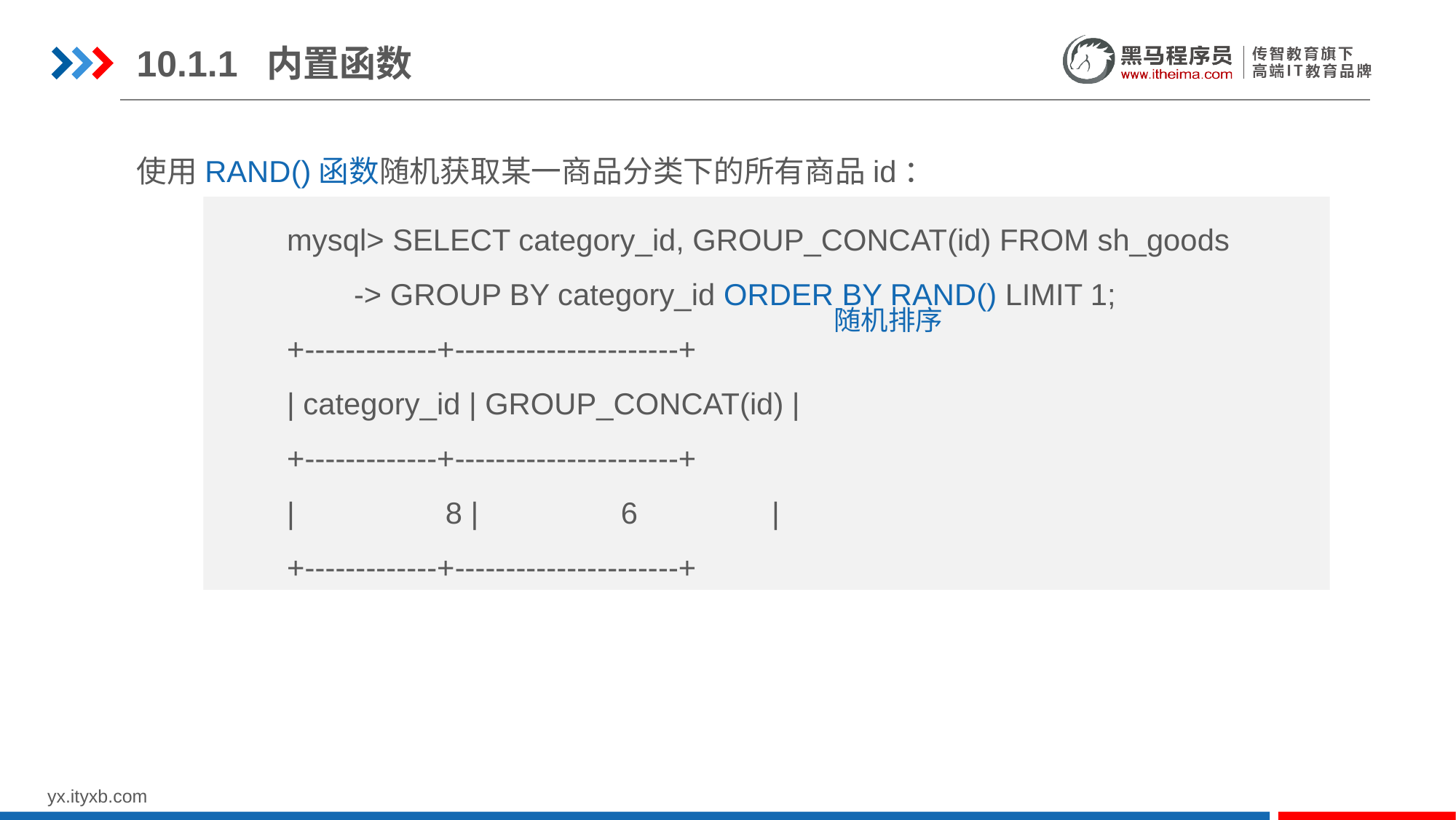

10.1.1  内置函数
使用RAND()函数随机获取某一商品分类下的所有商品id：
mysql> SELECT category_id, GROUP_CONCAT(id) FROM sh_goods
        -> GROUP BY category_id ORDER BY RAND() LIMIT 1;
+-------------+----------------------+
| category_id | GROUP_CONCAT(id) |
+-------------+----------------------+
|                  8 |                 6                |
+-------------+----------------------+
随机排序